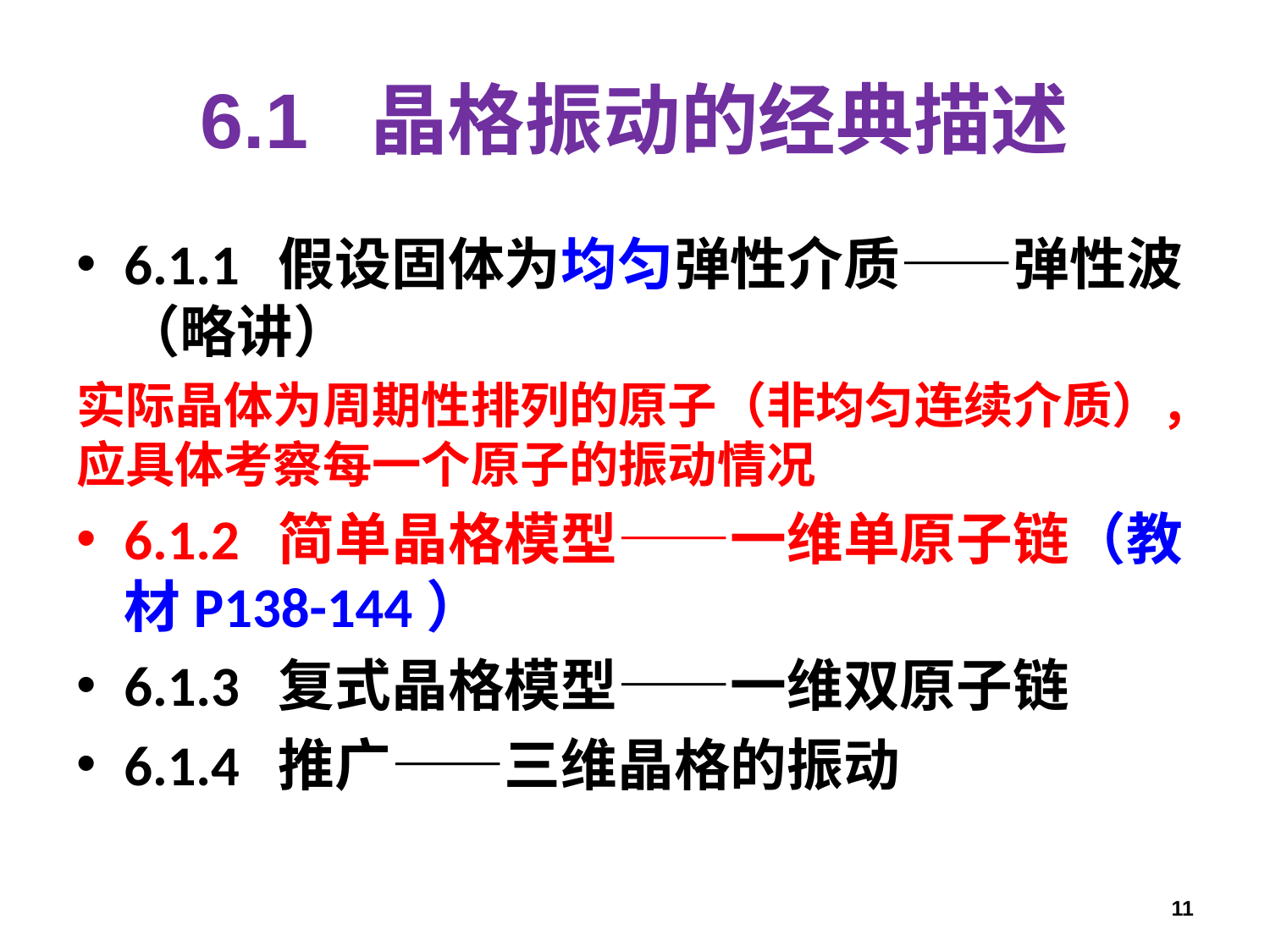

# 6.1  晶格振动的经典描述
6.1.1  假设固体为均匀弹性介质——弹性波（略讲）
实际晶体为周期性排列的原子（非均匀连续介质），应具体考察每一个原子的振动情况
6.1.2  简单晶格模型——一维单原子链（教材P138-144）
6.1.3  复式晶格模型——一维双原子链
6.1.4  推广——三维晶格的振动
11